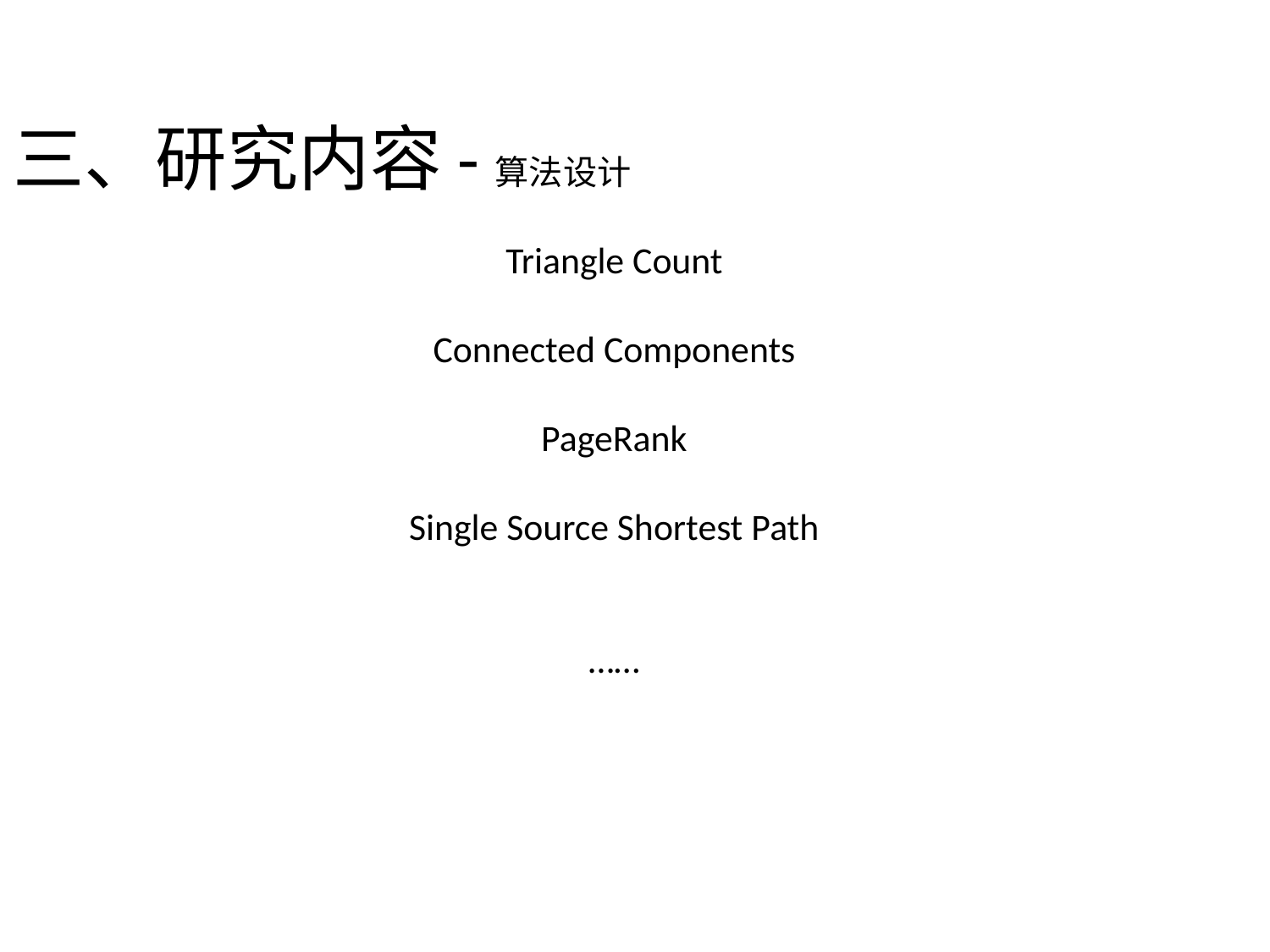

# 三、研究内容-算法设计
Triangle Count

Connected Components

PageRank

Single Source Shortest Path

……